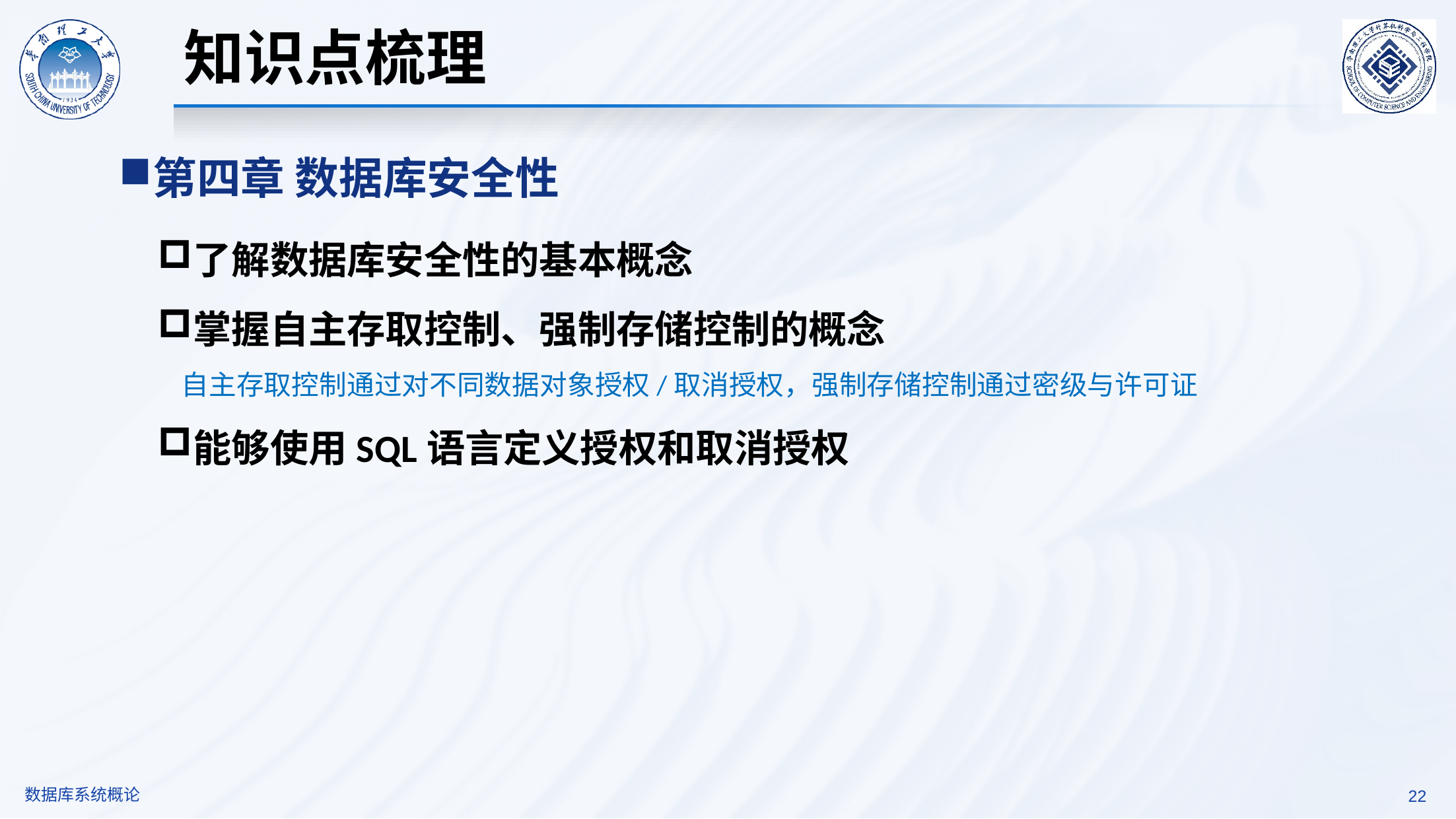

知识点梳理
第四章 数据库安全性
了解数据库安全性的基本概念
掌握自主存取控制、强制存储控制的概念

能够使用SQL语言定义授权和取消授权
自主存取控制通过对不同数据对象授权/取消授权，强制存储控制通过密级与许可证